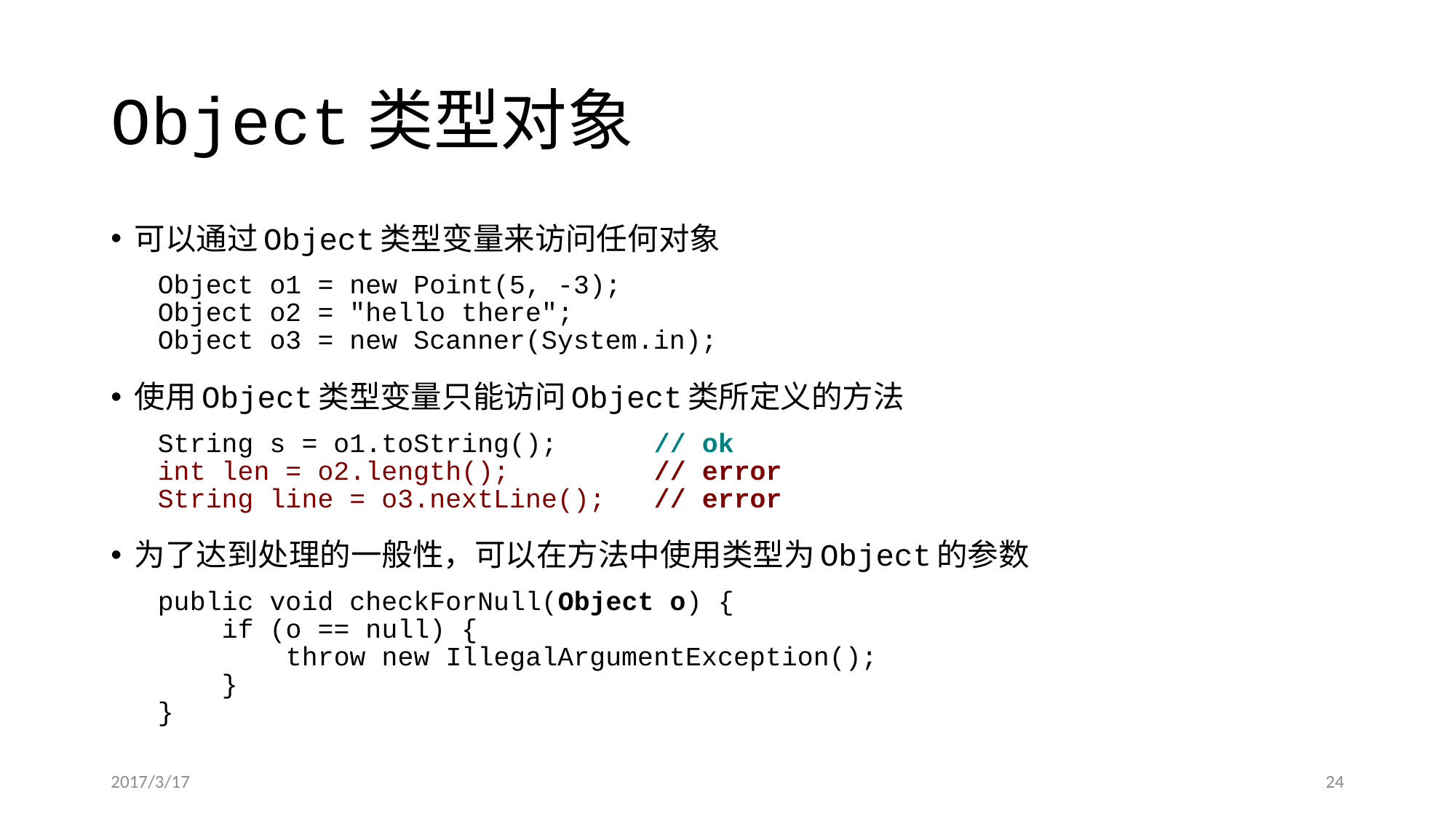

# Object类型对象
可以通过Object类型变量来访问任何对象

Object o1 = new Point(5, -3);
Object o2 = "hello there";
Object o3 = new Scanner(System.in);

使用Object类型变量只能访问Object类所定义的方法

String s = o1.toString();      // ok
int len = o2.length();         // error
String line = o3.nextLine();   // error

为了达到处理的一般性，可以在方法中使用类型为Object的参数

public void checkForNull(Object o) {
    if (o == null) {
        throw new IllegalArgumentException();
    }
}
2017/3/17
24